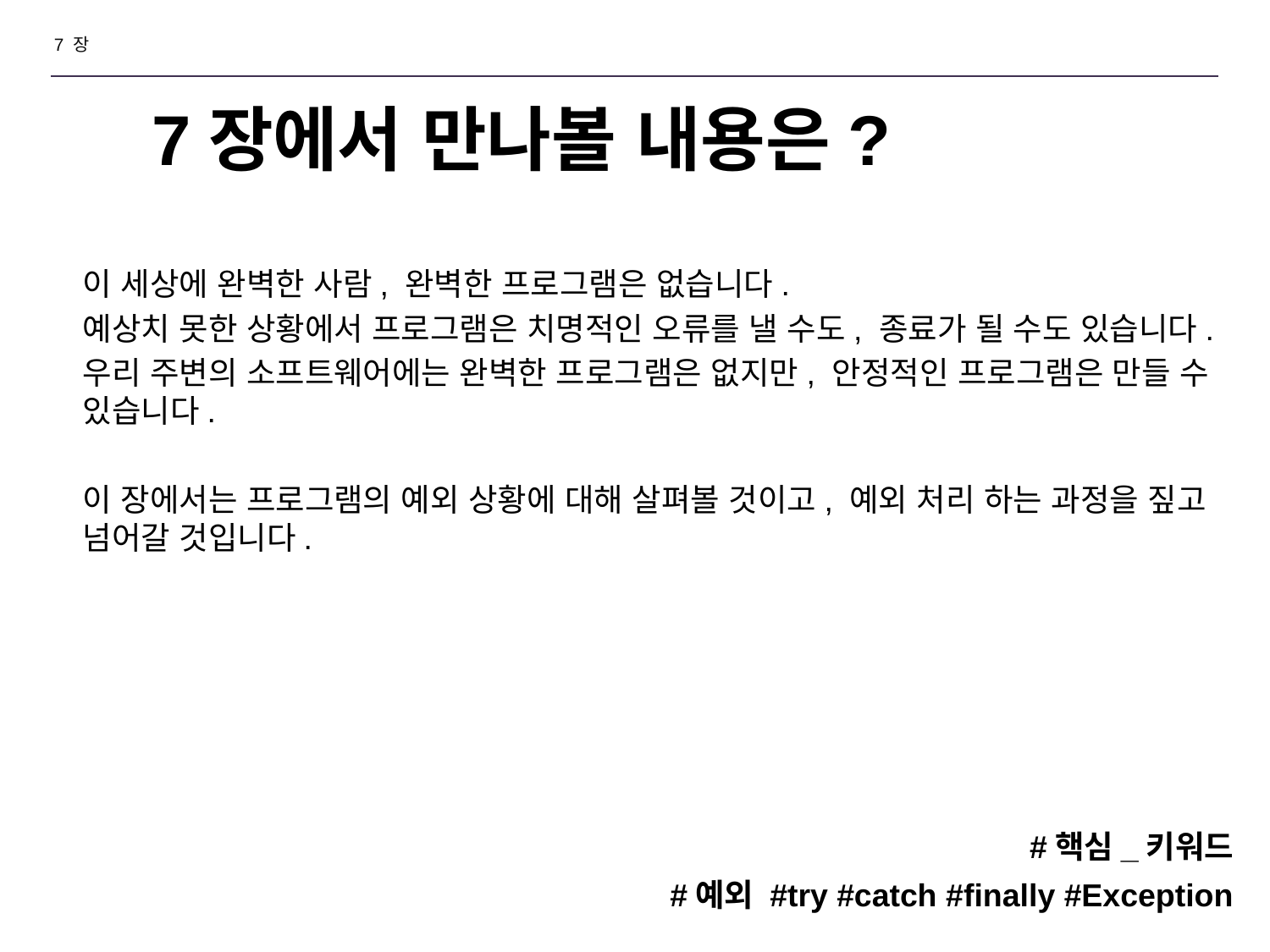

7 장
# 7장에서 만나볼 내용은?
이 세상에 완벽한 사람, 완벽한 프로그램은 없습니다.
예상치 못한 상황에서 프로그램은 치명적인 오류를 낼 수도, 종료가 될 수도 있습니다.
우리 주변의 소프트웨어에는 완벽한 프로그램은 없지만, 안정적인 프로그램은 만들 수 있습니다.

이 장에서는 프로그램의 예외 상황에 대해 살펴볼 것이고, 예외 처리 하는 과정을 짚고 넘어갈 것입니다.

#핵심_키워드
#예외 #try #catch #finally #Exception